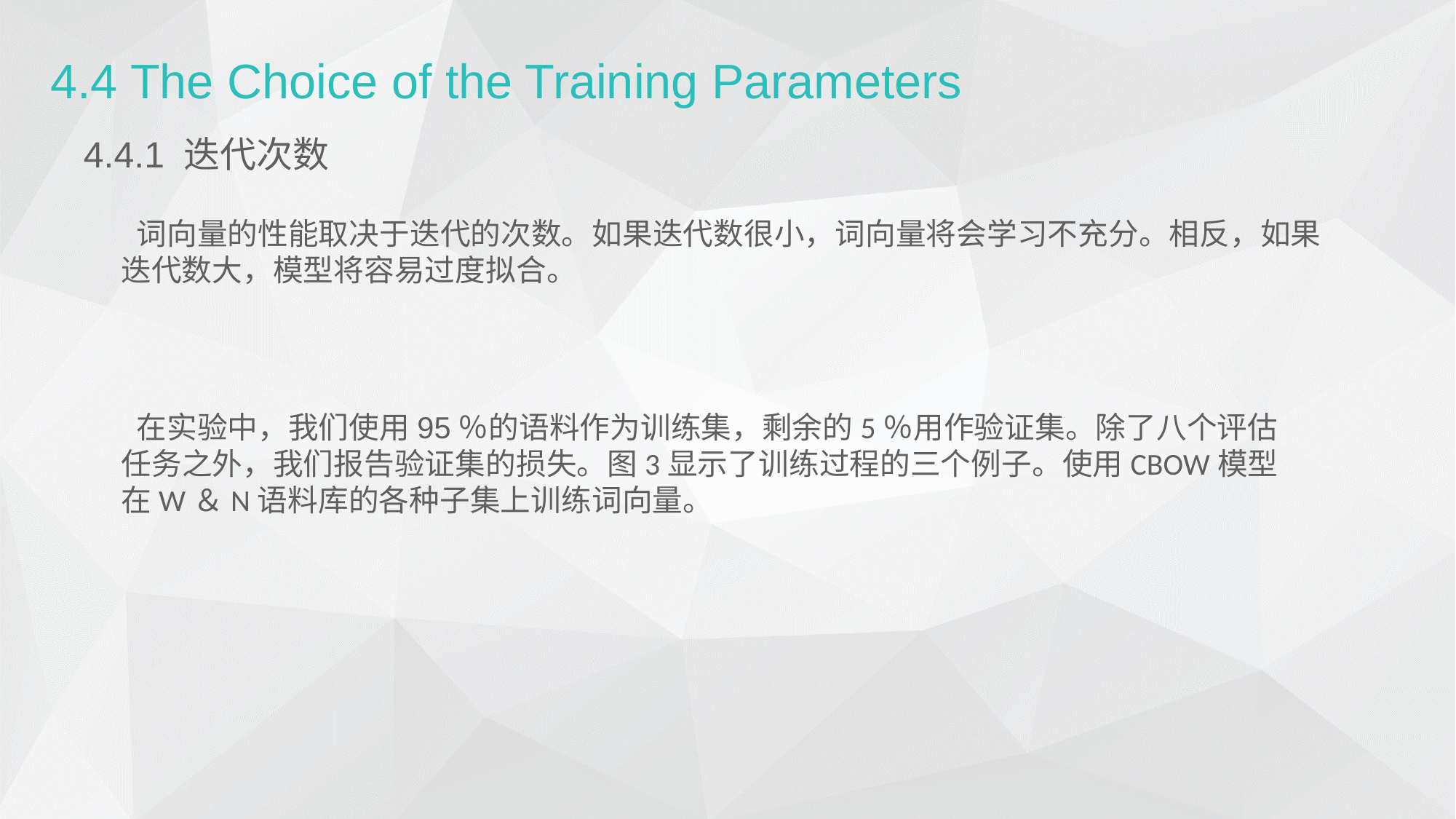

4.4 The Choice of the Training Parameters
4.4.1 迭代次数
词向量的性能取决于迭代的次数。如果迭代数很小，词向量将会学习不充分。相反，如果迭代数大，模型将容易过度拟合。
在实验中，我们使用95％的语料作为训练集，剩余的5％用作验证集。除了八个评估任务之外，我们报告验证集的损失。图3显示了训练过程的三个例子。使用CBOW模型在W＆N语料库的各种子集上训练词向量。